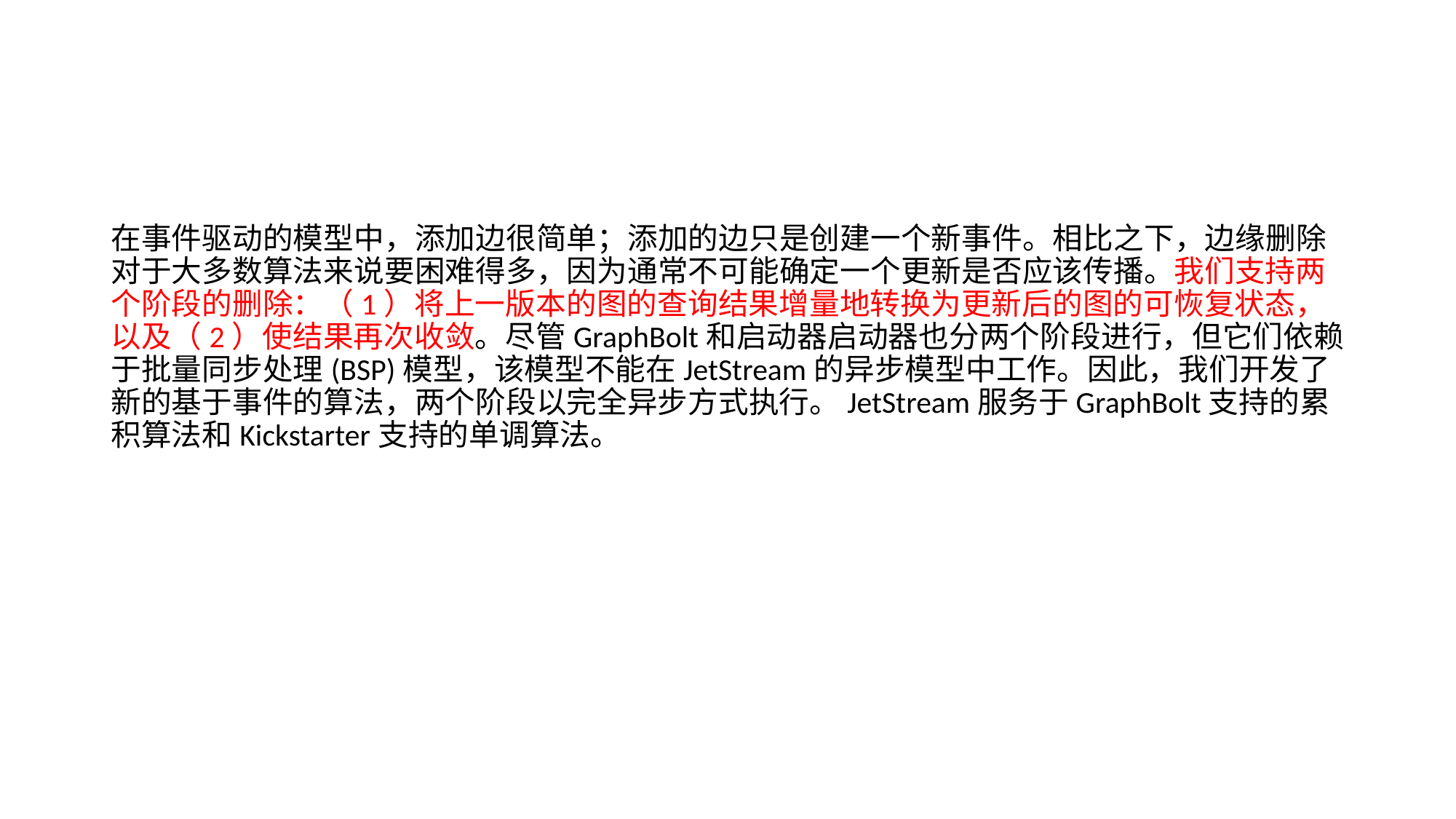

#
在事件驱动的模型中，添加边很简单；添加的边只是创建一个新事件。相比之下，边缘删除对于大多数算法来说要困难得多，因为通常不可能确定一个更新是否应该传播。我们支持两个阶段的删除：（1）将上一版本的图的查询结果增量地转换为更新后的图的可恢复状态，以及（2）使结果再次收敛。尽管GraphBolt和启动器启动器也分两个阶段进行，但它们依赖于批量同步处理(BSP)模型，该模型不能在JetStream的异步模型中工作。因此，我们开发了新的基于事件的算法，两个阶段以完全异步方式执行。JetStream服务于GraphBolt支持的累积算法和Kickstarter支持的单调算法。